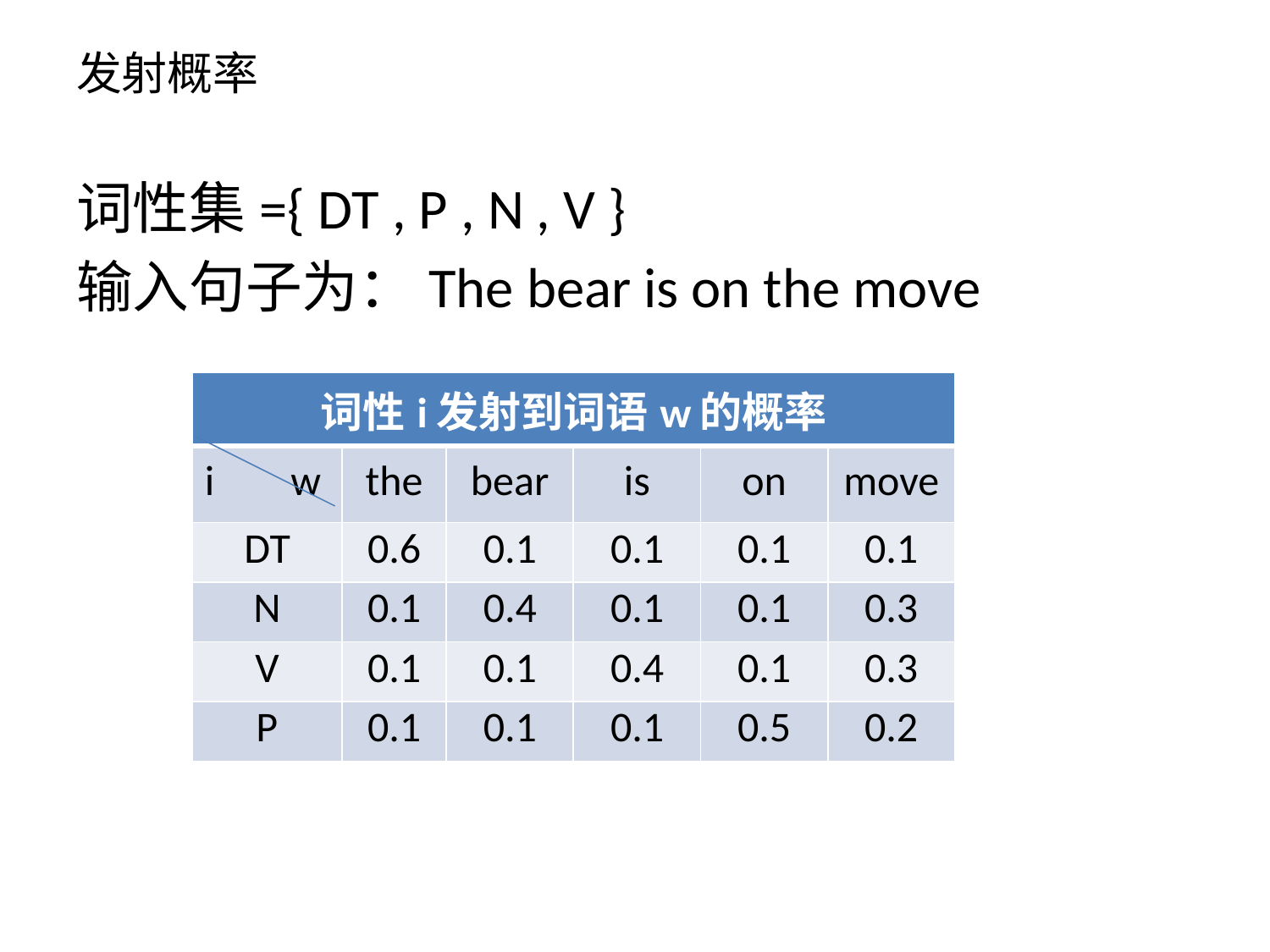

# 发射概率
词性集={ DT , P , N , V }
输入句子为：The bear is on the move

| 词性i发射到词语w的概率 |  |  |  |  |  |
| --- | --- | --- | --- | --- | --- |
| i w | the | bear | is | on | move |
| DT | 0.6 | 0.1 | 0.1 | 0.1 | 0.1 |
| N | 0.1 | 0.4 | 0.1 | 0.1 | 0.3 |
| V | 0.1 | 0.1 | 0.4 | 0.1 | 0.3 |
| P | 0.1 | 0.1 | 0.1 | 0.5 | 0.2 |